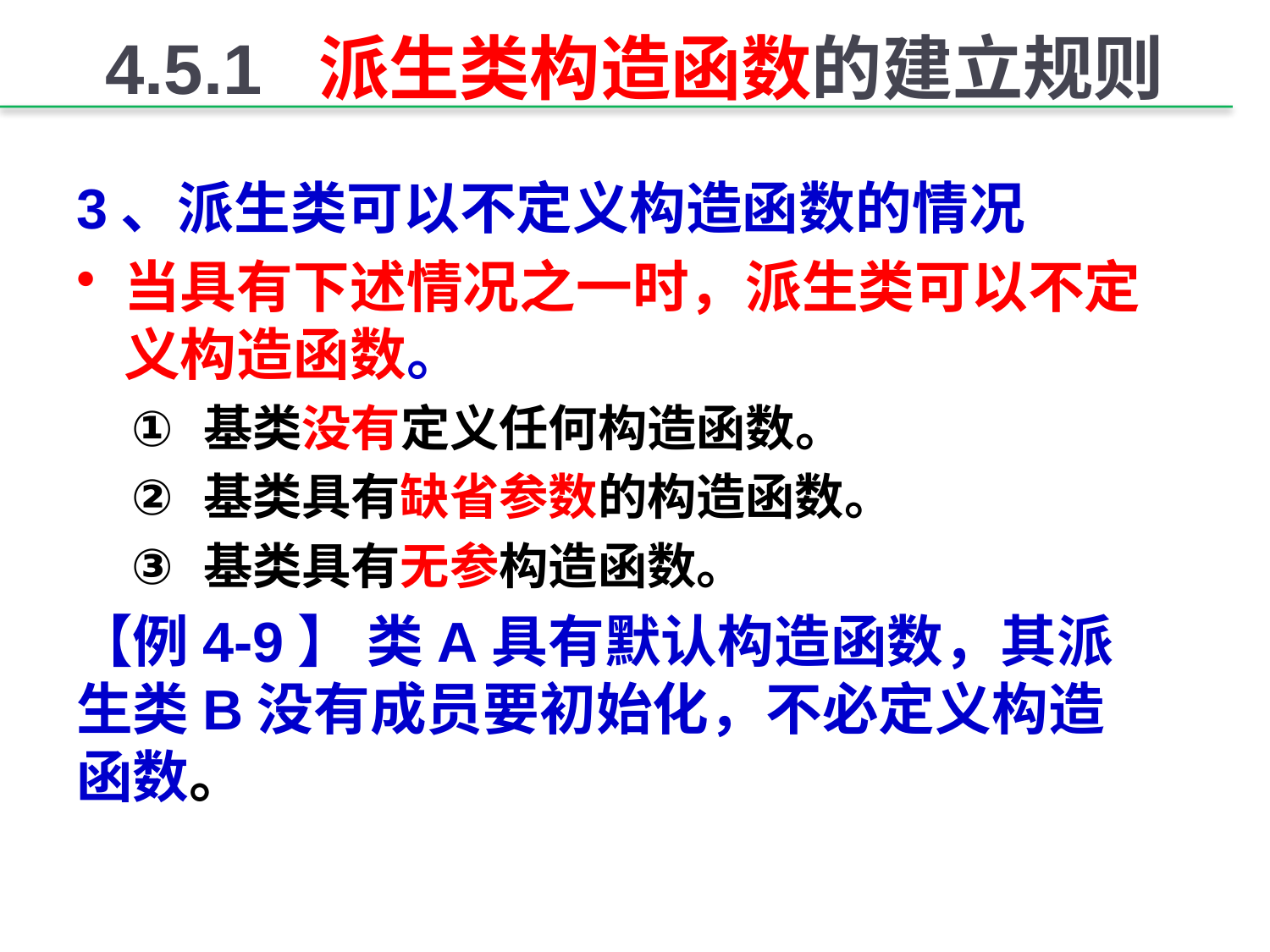

# 4.5.1  派生类构造函数的建立规则
3、派生类可以不定义构造函数的情况
当具有下述情况之一时，派生类可以不定义构造函数。
基类没有定义任何构造函数。
基类具有缺省参数的构造函数。
基类具有无参构造函数。
【例4-9】 类A具有默认构造函数，其派生类B没有成员要初始化，不必定义构造函数。